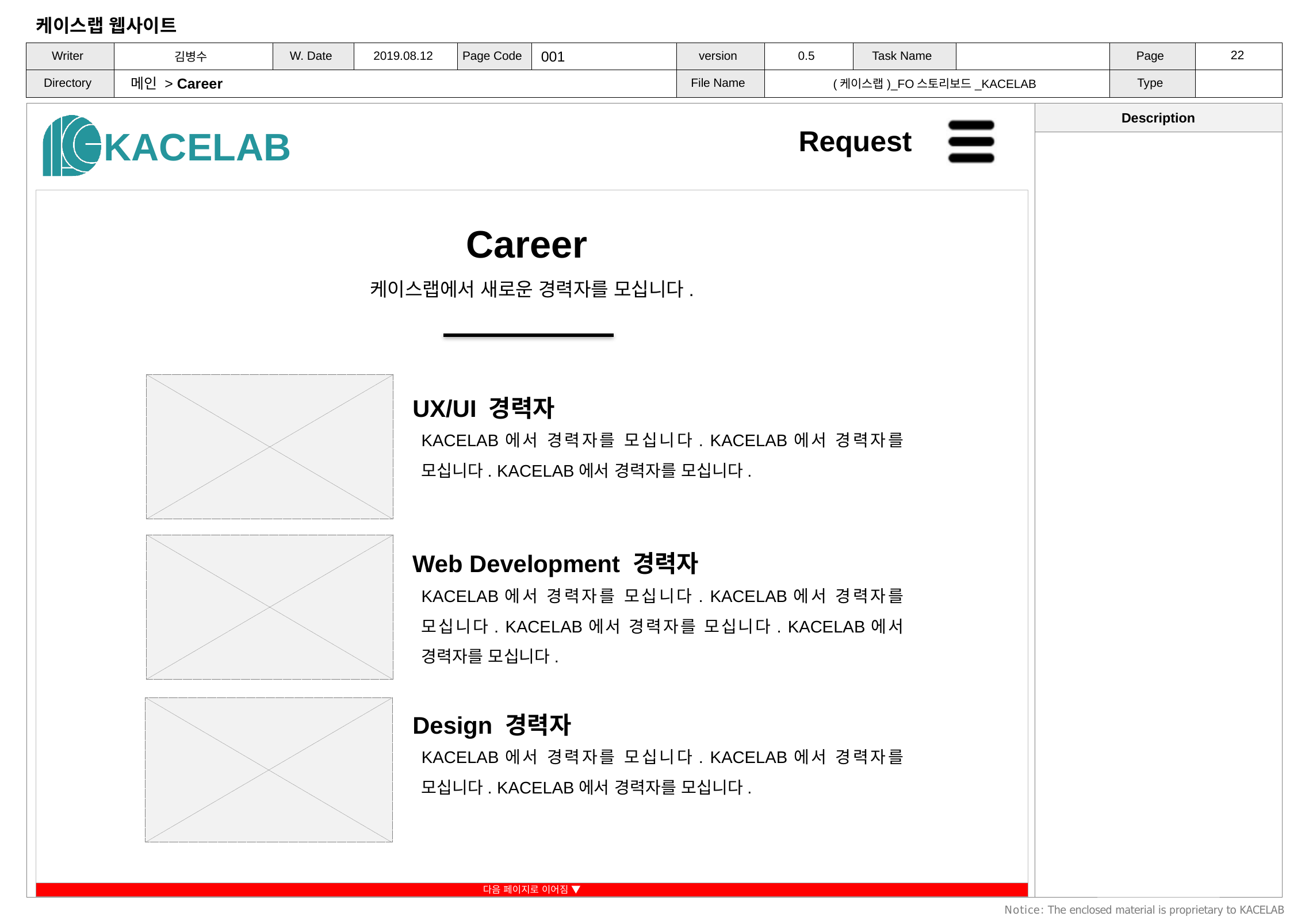

001
메인 > Career
Career
케이스랩에서 새로운 경력자를 모십니다.
UX/UI 경력자

KACELAB에서 경력자를 모십니다. KACELAB에서 경력자를 모십니다. KACELAB에서 경력자를 모십니다.
Web Development 경력자
KACELAB에서 경력자를 모십니다. KACELAB에서 경력자를 모십니다. KACELAB에서 경력자를 모십니다. KACELAB에서 경력자를 모십니다.
Design 경력자
KACELAB에서 경력자를 모십니다. KACELAB에서 경력자를 모십니다. KACELAB에서 경력자를 모십니다.